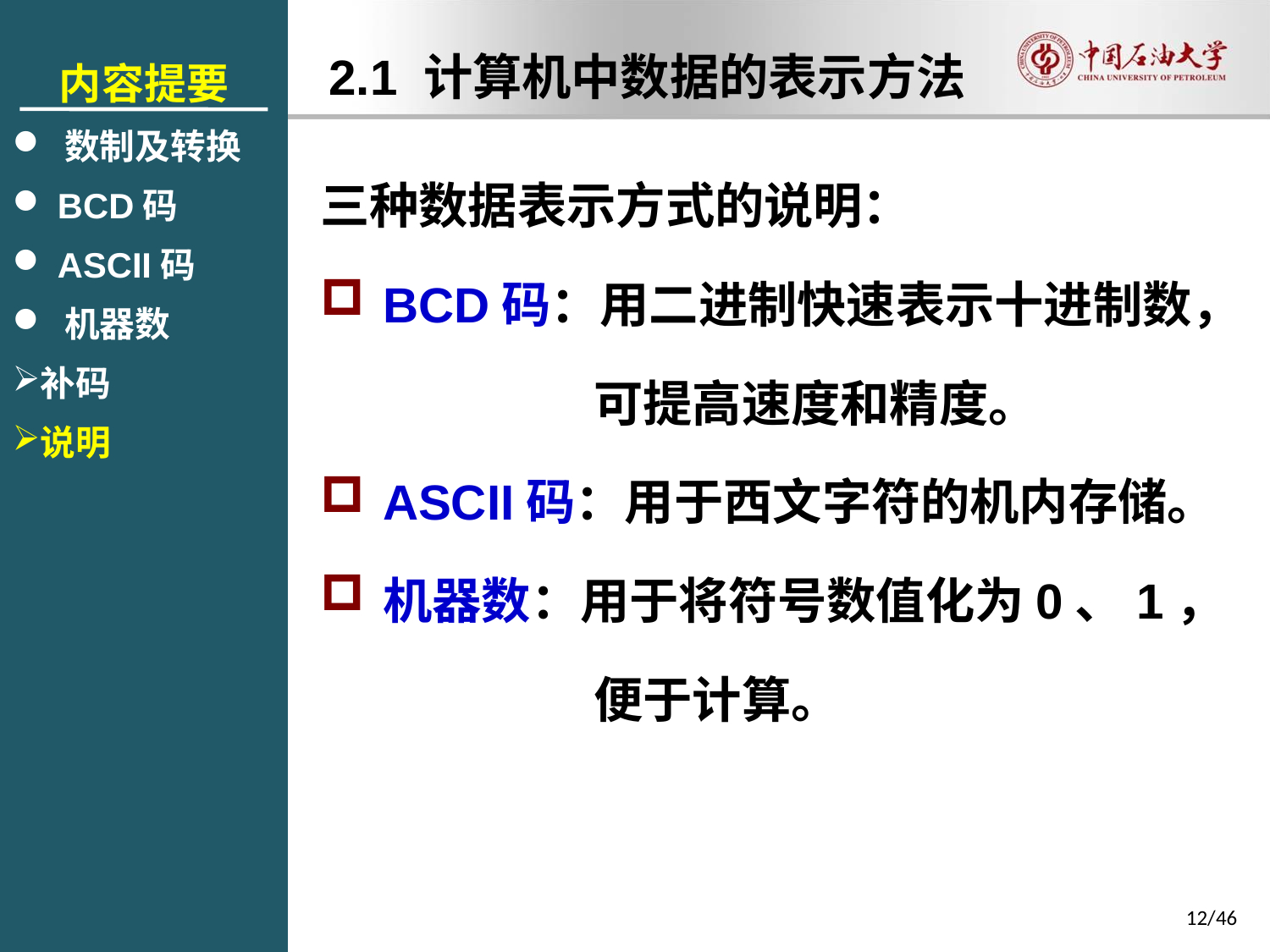

内容提要
 数制及转换
 BCD码
 ASCII码
 机器数
补码
说明
2.1 计算机中数据的表示方法
三种数据表示方式的说明：
BCD码：用二进制快速表示十进制数，
可提高速度和精度。
ASCII码：用于西文字符的机内存储。
机器数：用于将符号数值化为0、1，
便于计算。
12/46